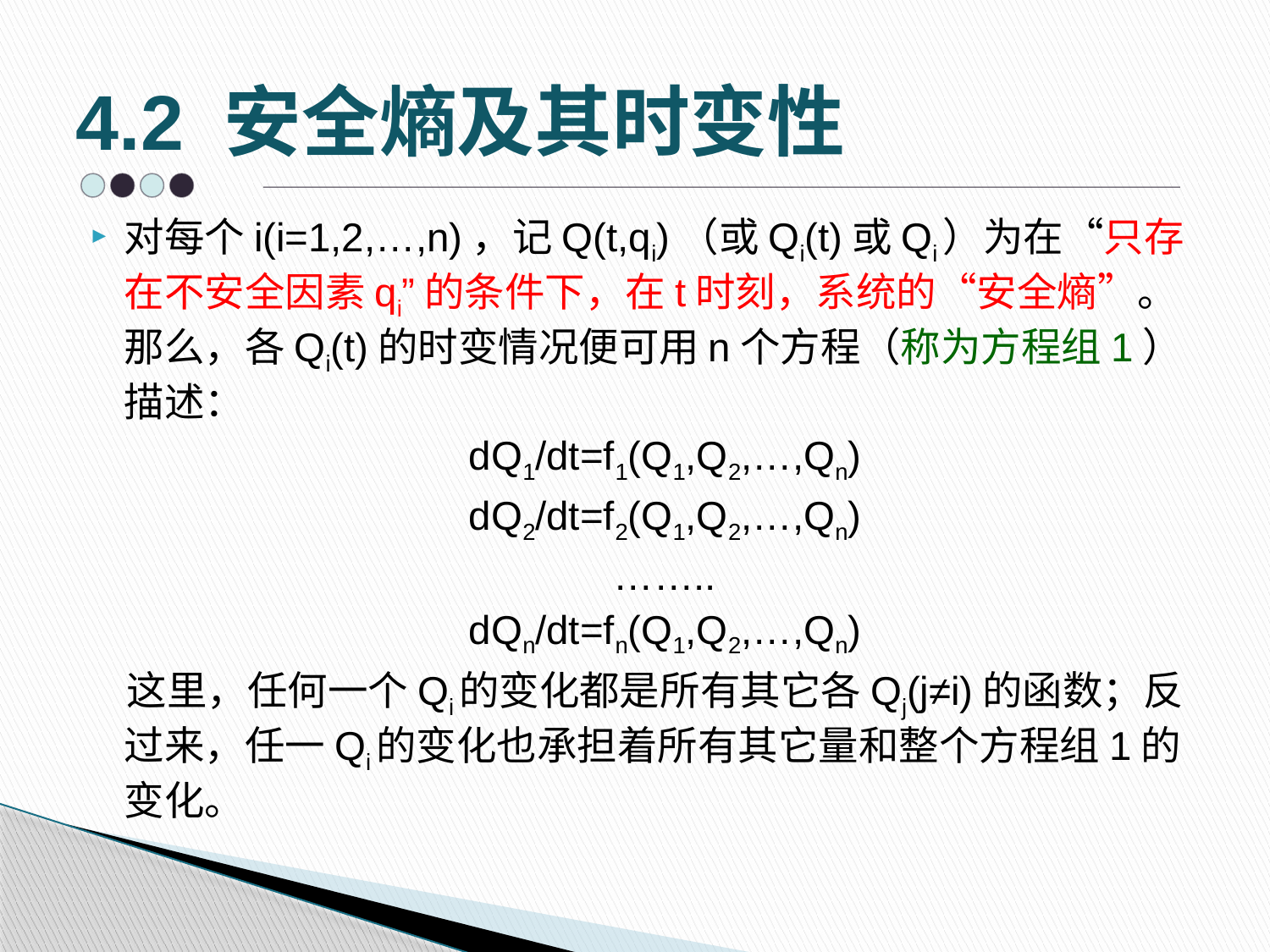

# 4.2 安全熵及其时变性

对每个i(i=1,2,…,n)，记Q(t,qi)（或Qi(t)或Qi）为在“只存在不安全因素qi”的条件下，在t时刻，系统的“安全熵”。那么，各Qi(t)的时变情况便可用n个方程（称为方程组1）描述：
dQ1/dt=f1(Q1,Q2,…,Qn)
dQ2/dt=f2(Q1,Q2,…,Qn)
……..
dQn/dt=fn(Q1,Q2,…,Qn)
   这里，任何一个Qi的变化都是所有其它各Qj(j≠i)的函数；反过来，任一Qi的变化也承担着所有其它量和整个方程组1的变化。